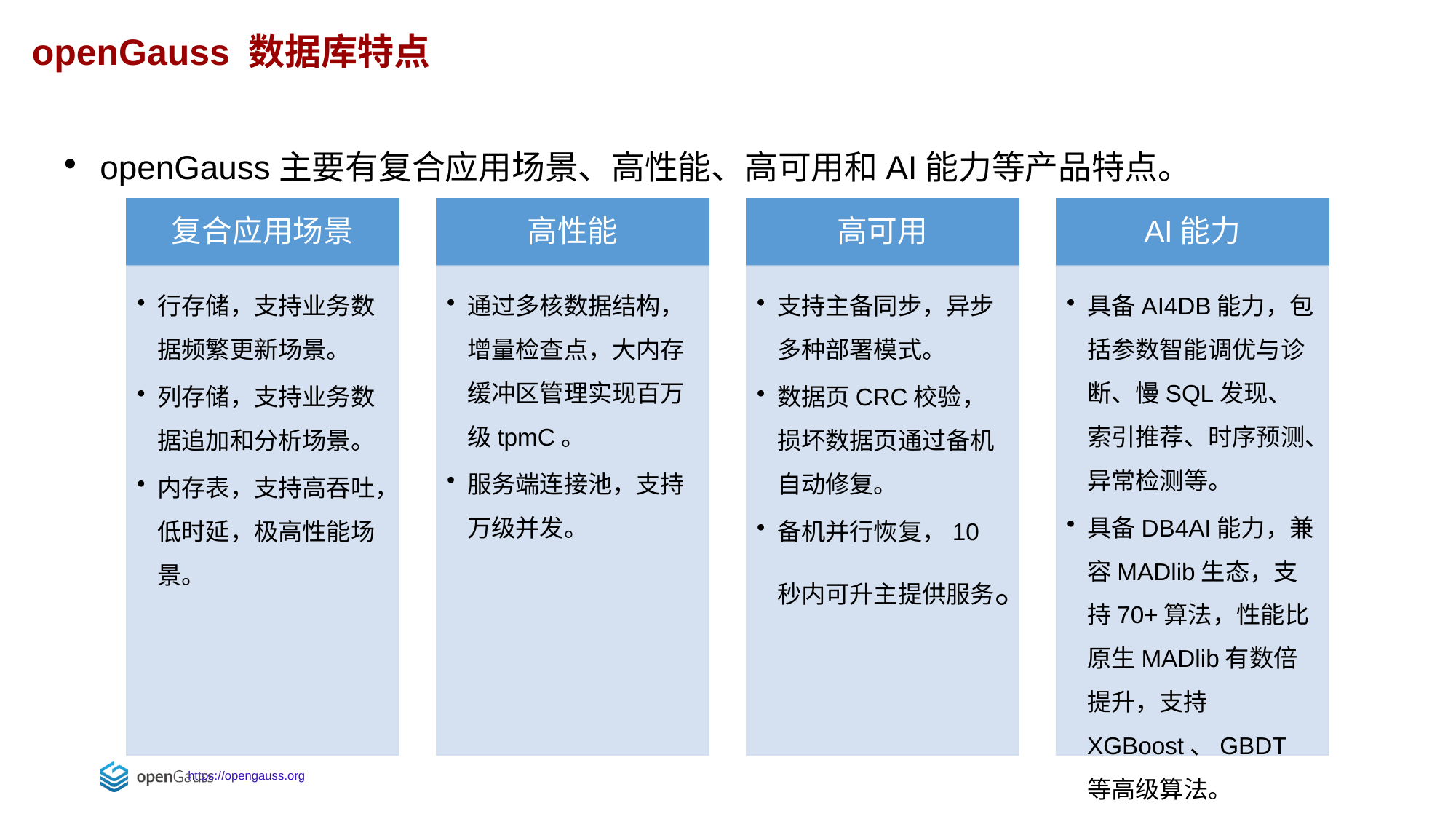

openGauss 数据库特点
openGauss主要有复合应用场景、高性能、高可用和AI能力等产品特点。
复合应用场景
高性能
高可用
AI能力
行存储，支持业务数据频繁更新场景。
列存储，支持业务数据追加和分析场景。
内存表，支持高吞吐，低时延，极高性能场景。
通过多核数据结构，增量检查点，大内存缓冲区管理实现百万级tpmC。
服务端连接池，支持万级并发。
支持主备同步，异步多种部署模式。
数据页CRC校验，损坏数据页通过备机自动修复。
备机并行恢复，10秒内可升主提供服务。
具备AI4DB能力，包括参数智能调优与诊断、慢SQL发现、索引推荐、时序预测、异常检测等。
具备DB4AI能力，兼容MADlib生态，支持70+算法，性能比原生MADlib有数倍提升，支持XGBoost、GBDT等高级算法。